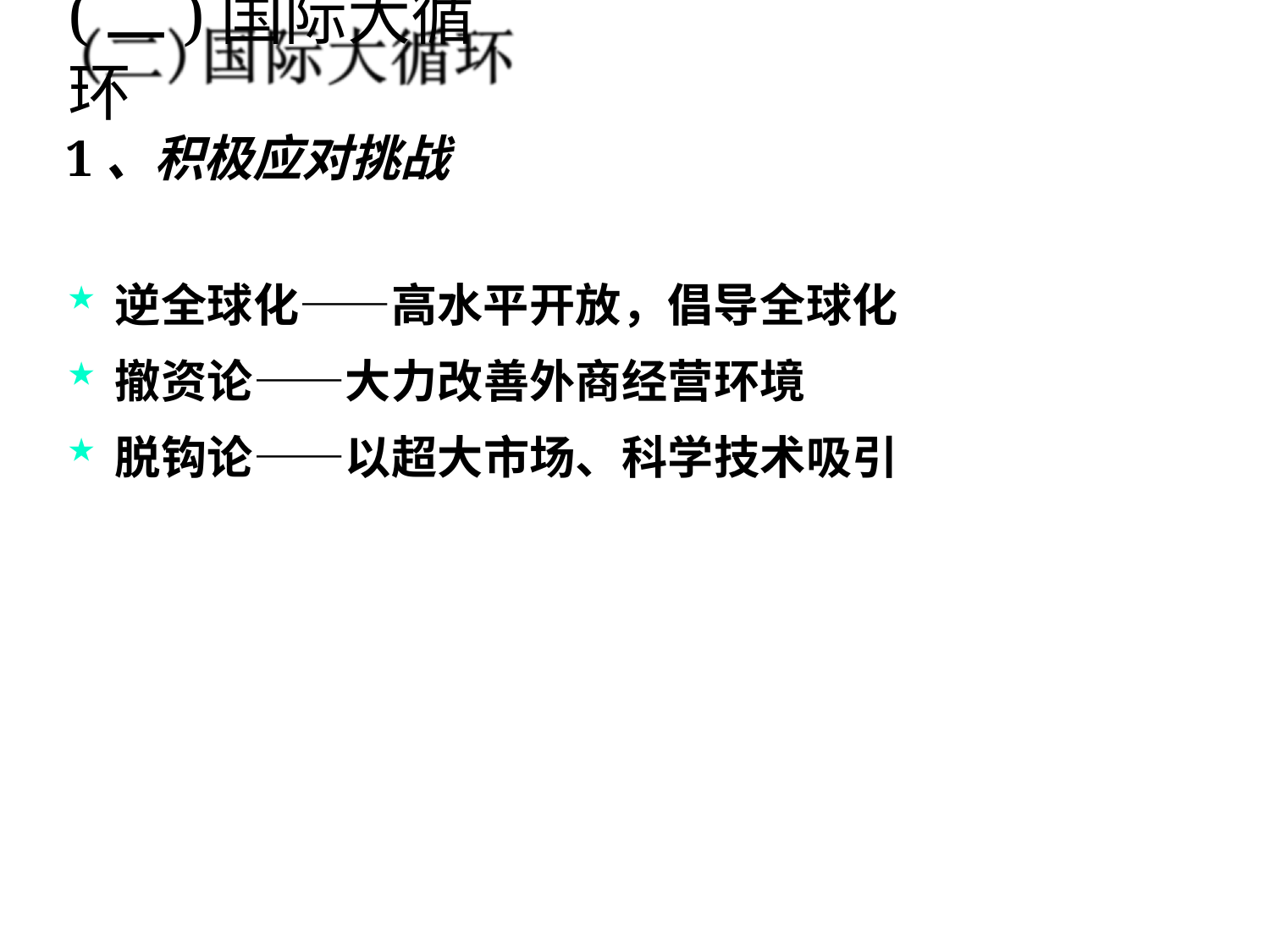

# (二)国际大循环
1、积极应对挑战

逆全球化——高水平开放，倡导全球化
撤资论——大力改善外商经营环境
脱钩论——以超大市场、科学技术吸引